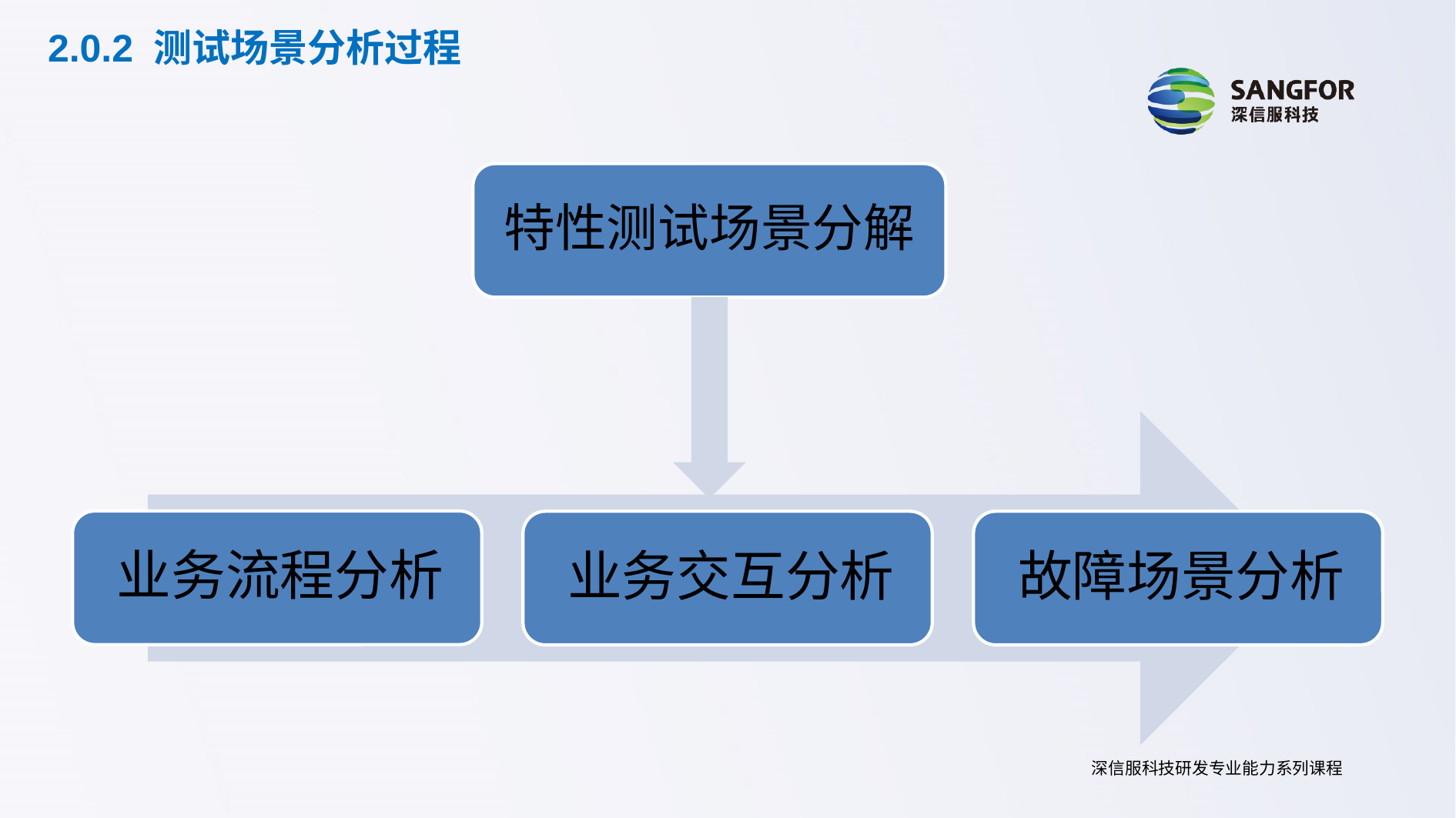

2.0.2 测试场景分析过程

特性测试场景分解

业务流程分析
业务交互分析
故障场景分析